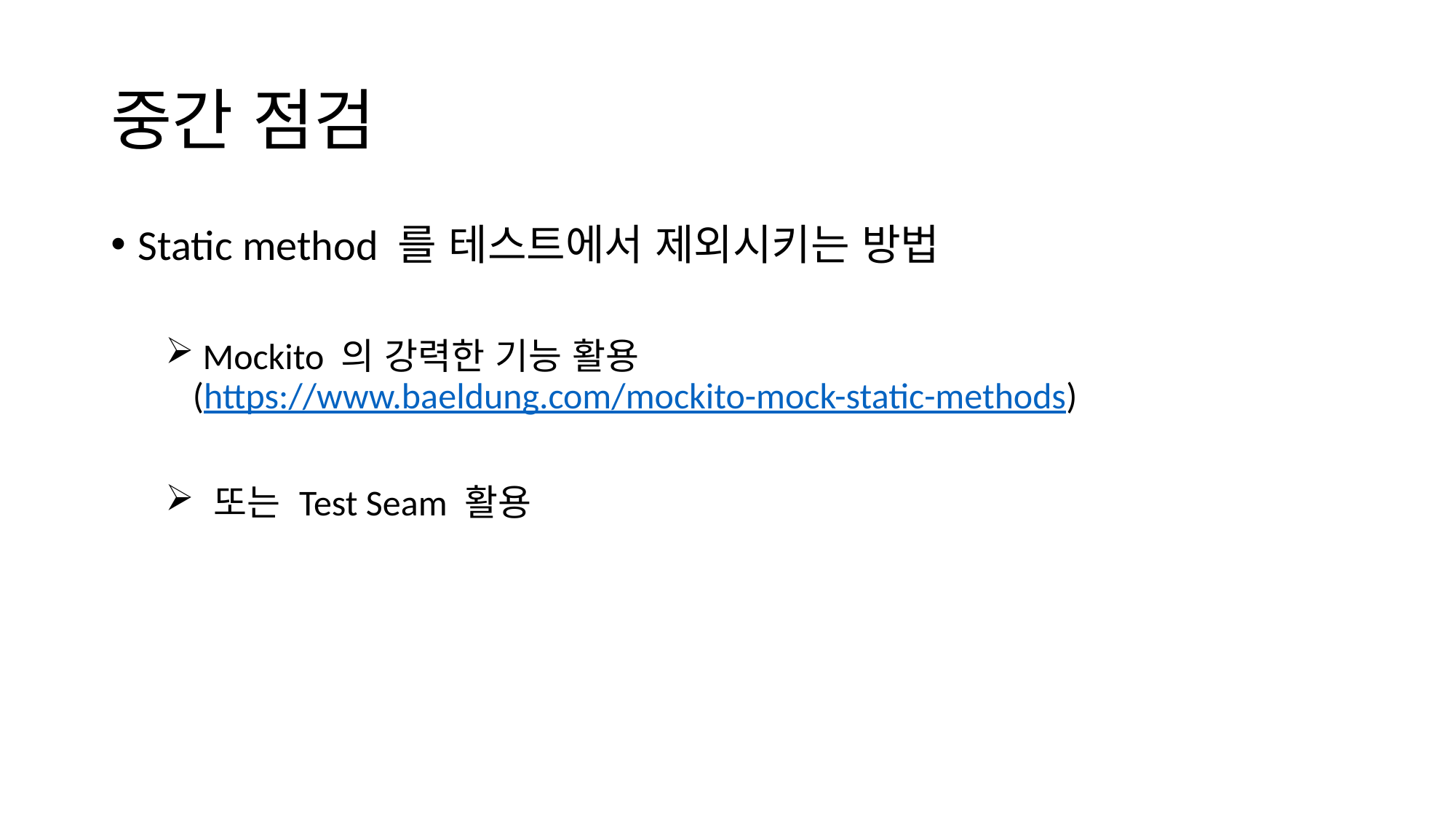

# 중간 점검
Static method 를 테스트에서 제외시키는 방법

 Mockito 의 강력한 기능 활용
(https://www.baeldung.com/mockito-mock-static-methods)

 또는 Test Seam 활용